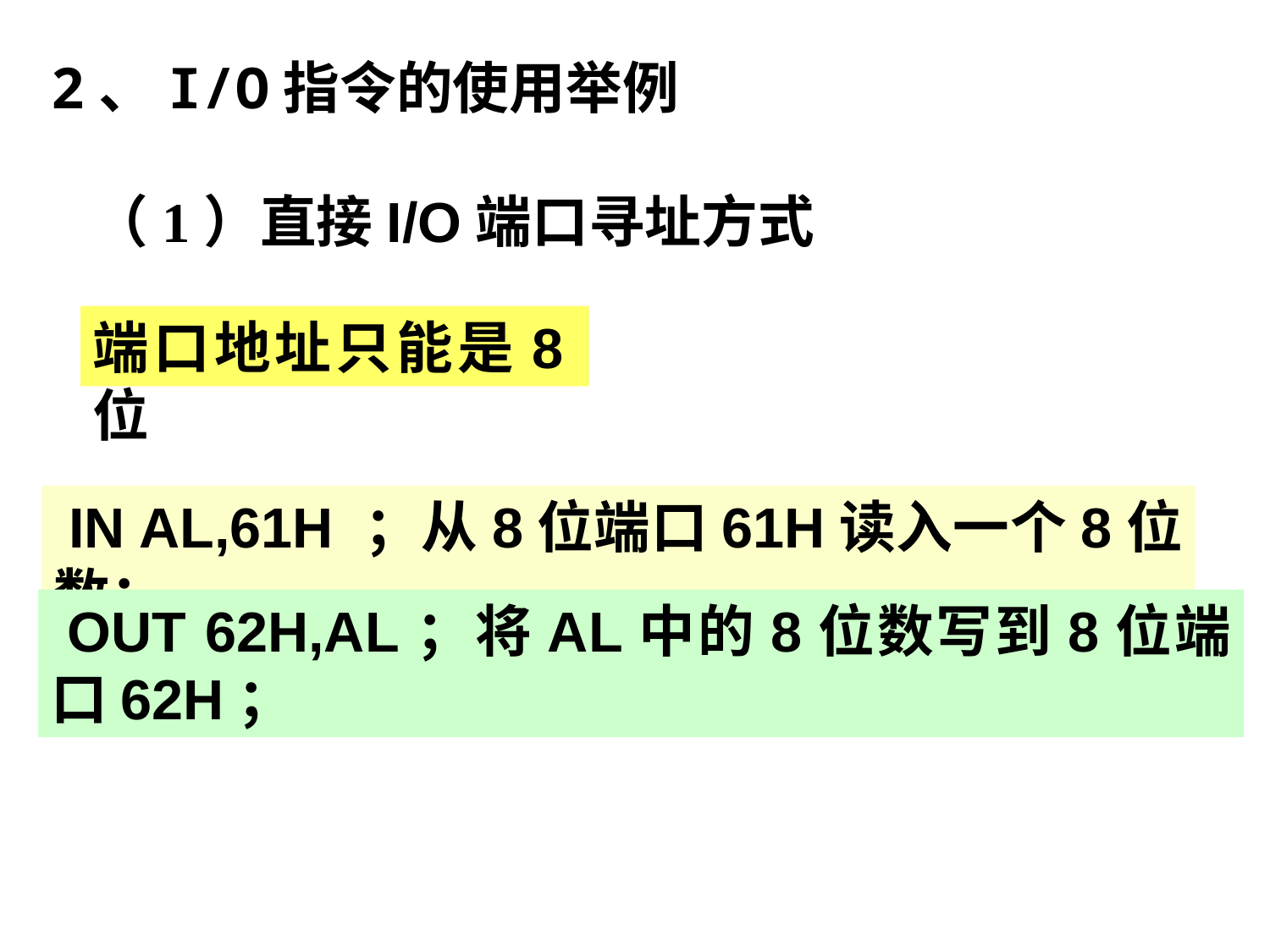

2、I/O指令的使用举例
 （1）直接I/O端口寻址方式
端口地址只能是8位
 IN AL,61H ；从8位端口61H读入一个8位数；
 OUT 62H,AL；将AL中的8位数写到8位端口62H；
14